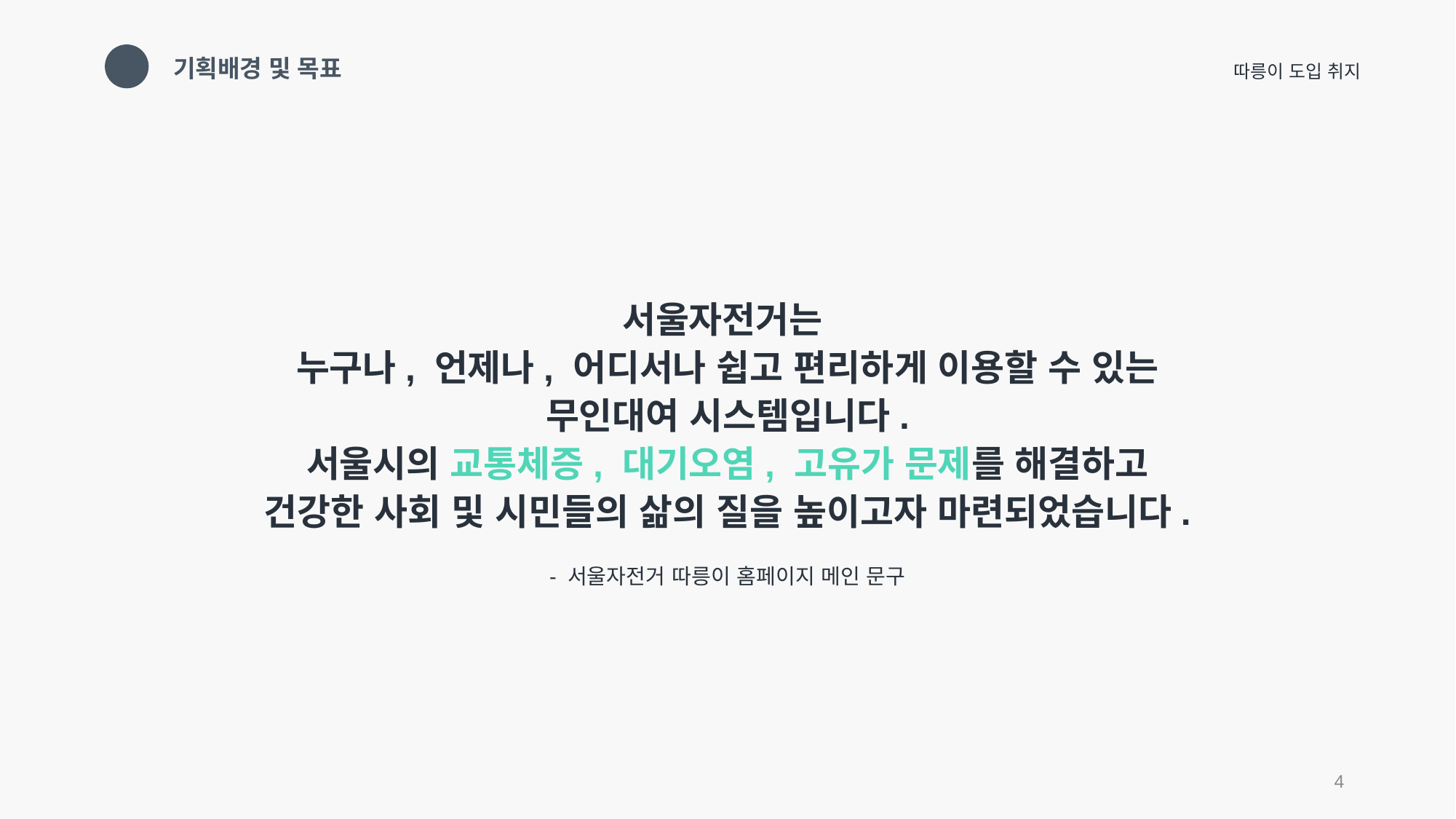

기획배경 및 목표
02
따릉이 도입 취지
서울자전거는
누구나, 언제나, 어디서나 쉽고 편리하게 이용할 수 있는
무인대여 시스템입니다.
서울시의 교통체증, 대기오염, 고유가 문제를 해결하고
건강한 사회 및 시민들의 삶의 질을 높이고자 마련되었습니다.

- 서울자전거 따릉이 홈페이지 메인 문구
4